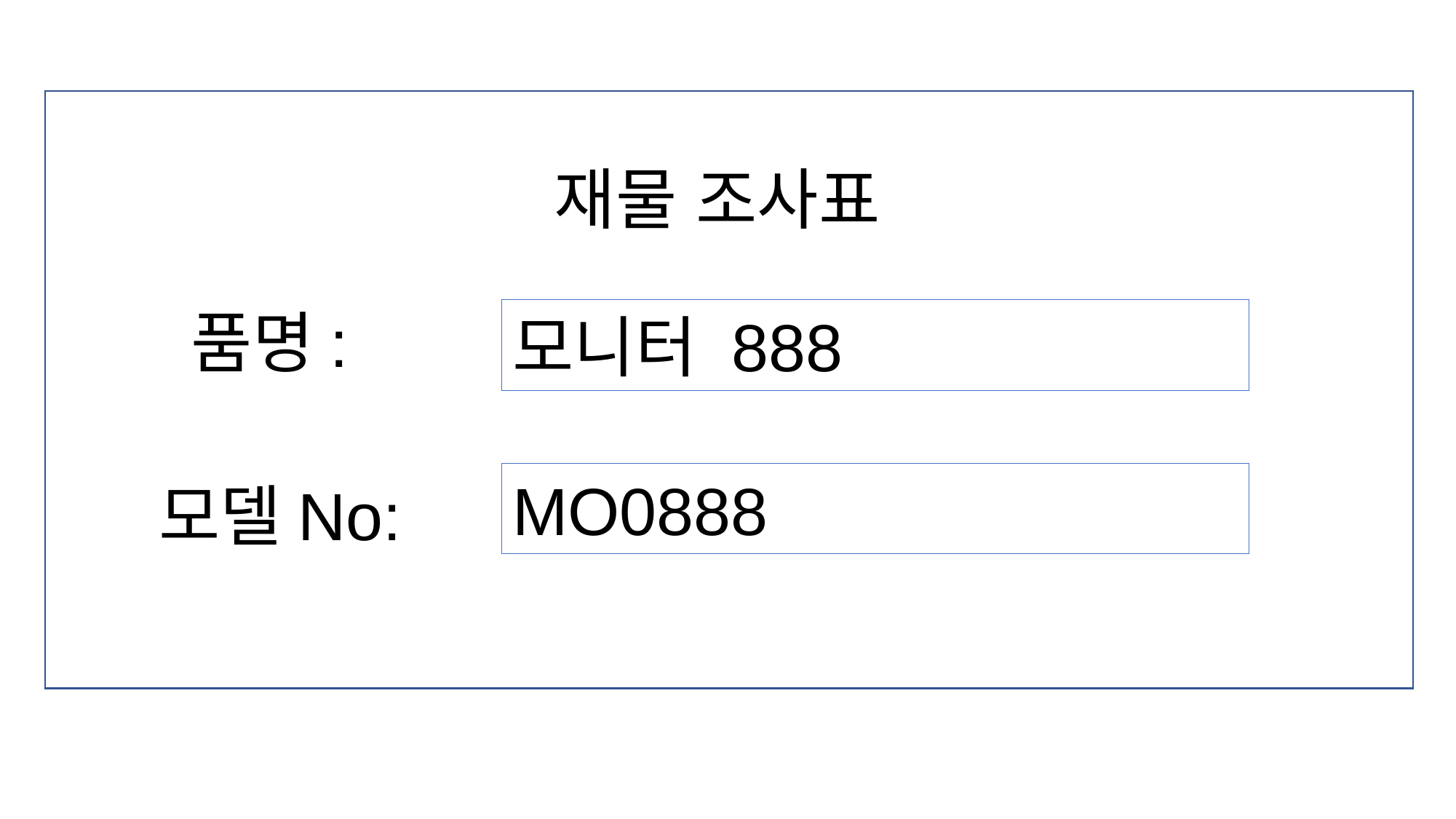

재물 조사표
품명:
모니터 888
MO0888
모델No: